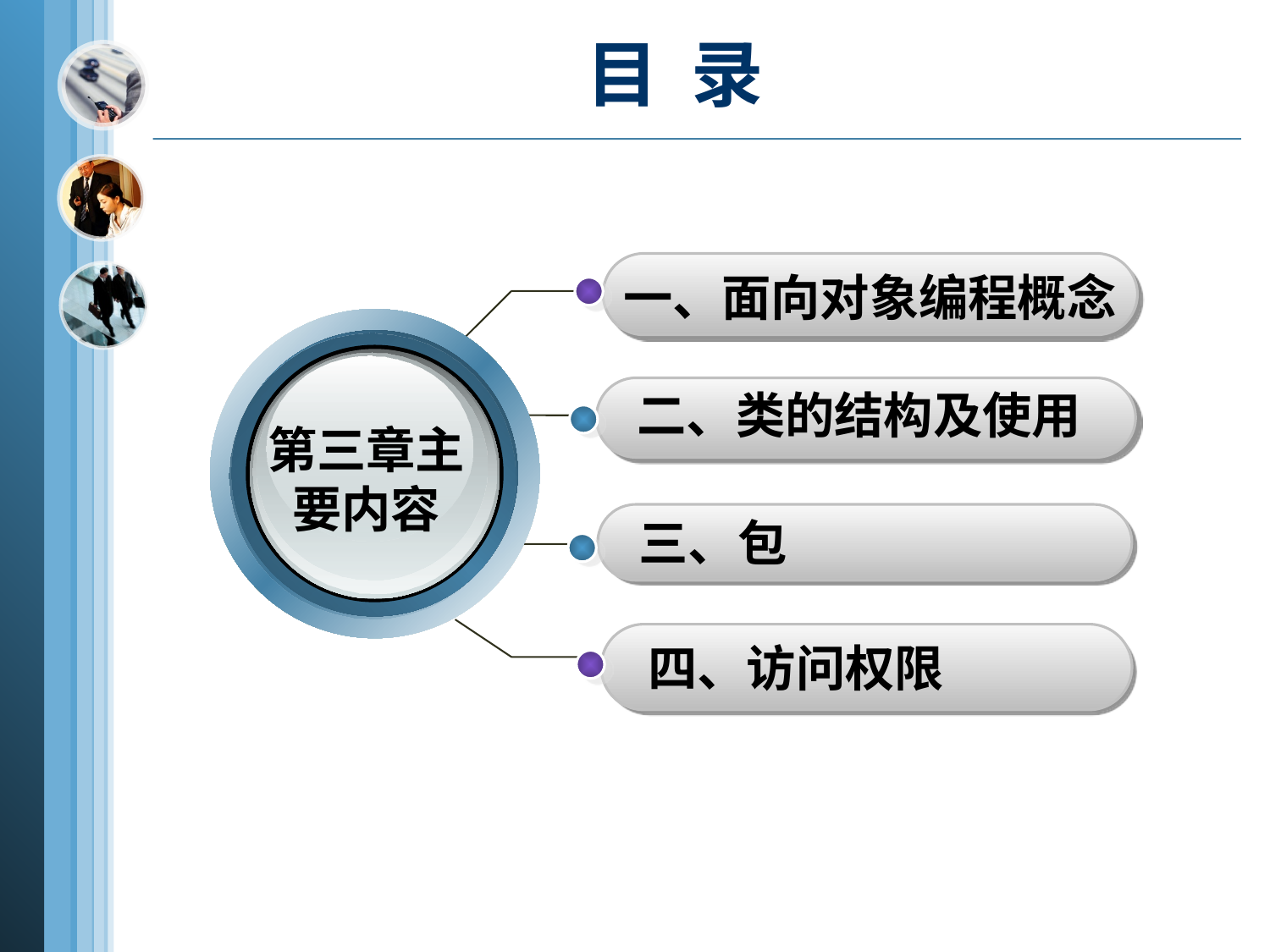

# 目  录

一、面向对象编程概念

第三章主要内容
二、类的结构及使用

三、包

四、访问权限